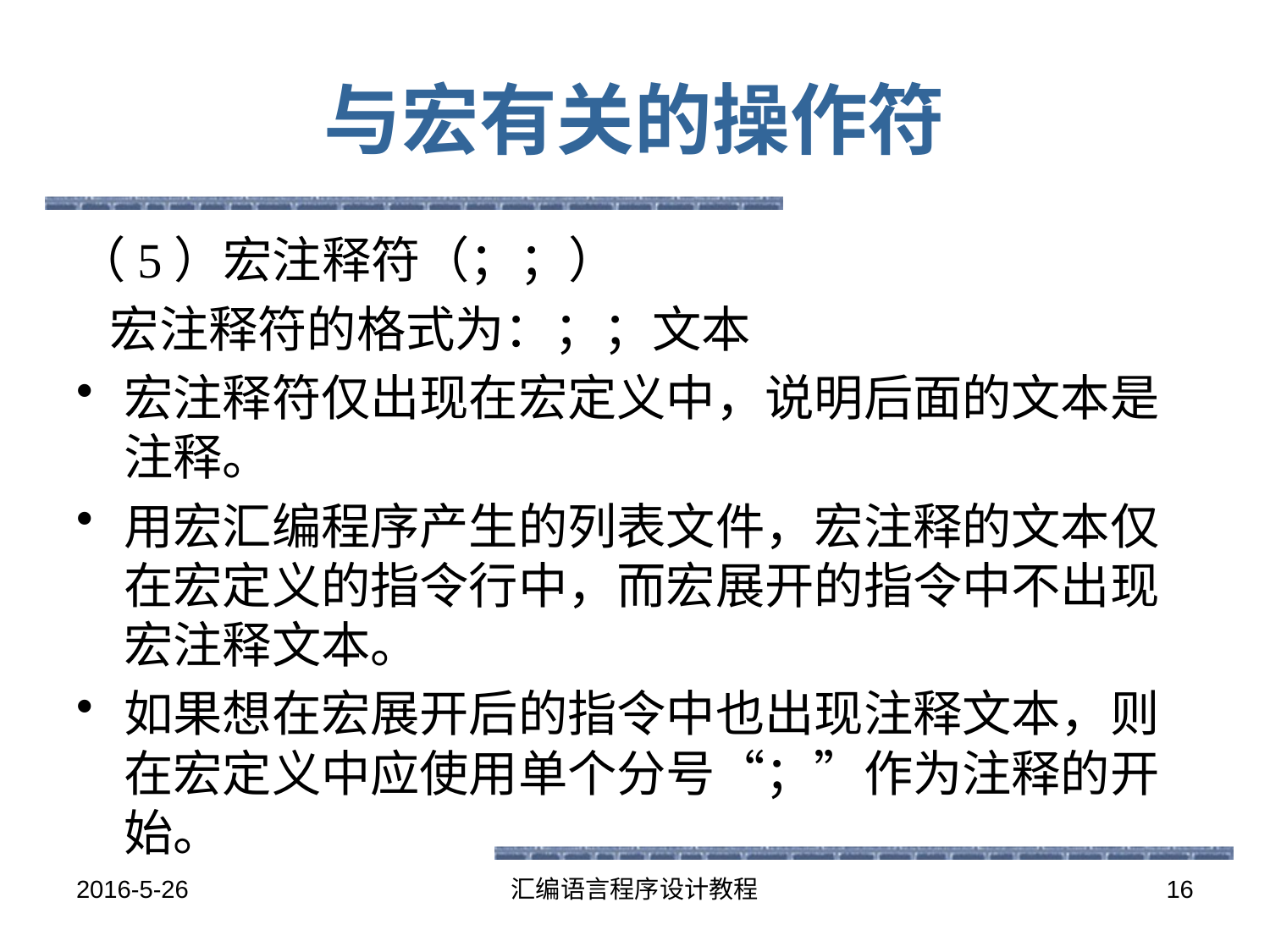

# 与宏有关的操作符
（5）宏注释符（；；）
  宏注释符的格式为：；；文本
宏注释符仅出现在宏定义中，说明后面的文本是注释。
用宏汇编程序产生的列表文件，宏注释的文本仅在宏定义的指令行中，而宏展开的指令中不出现宏注释文本。
如果想在宏展开后的指令中也出现注释文本，则在宏定义中应使用单个分号“；”作为注释的开始。
2016-5-26
汇编语言程序设计教程
16